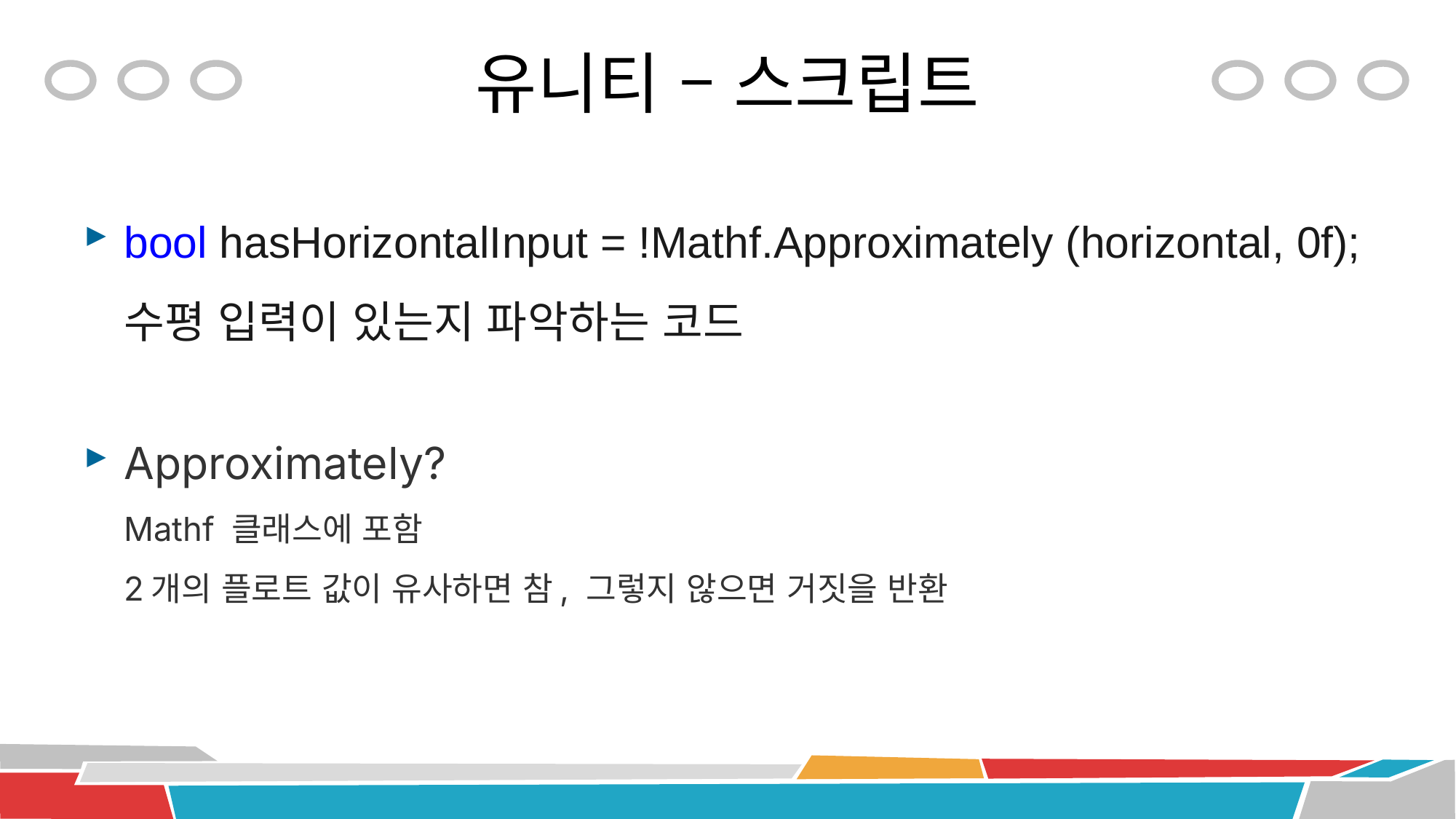

# 유니티 – 스크립트
bool hasHorizontalInput = !Mathf.Approximately (horizontal, 0f);
수평 입력이 있는지 파악하는 코드
Approximately?
Mathf 클래스에 포함
2개의 플로트 값이 유사하면 참, 그렇지 않으면 거짓을 반환